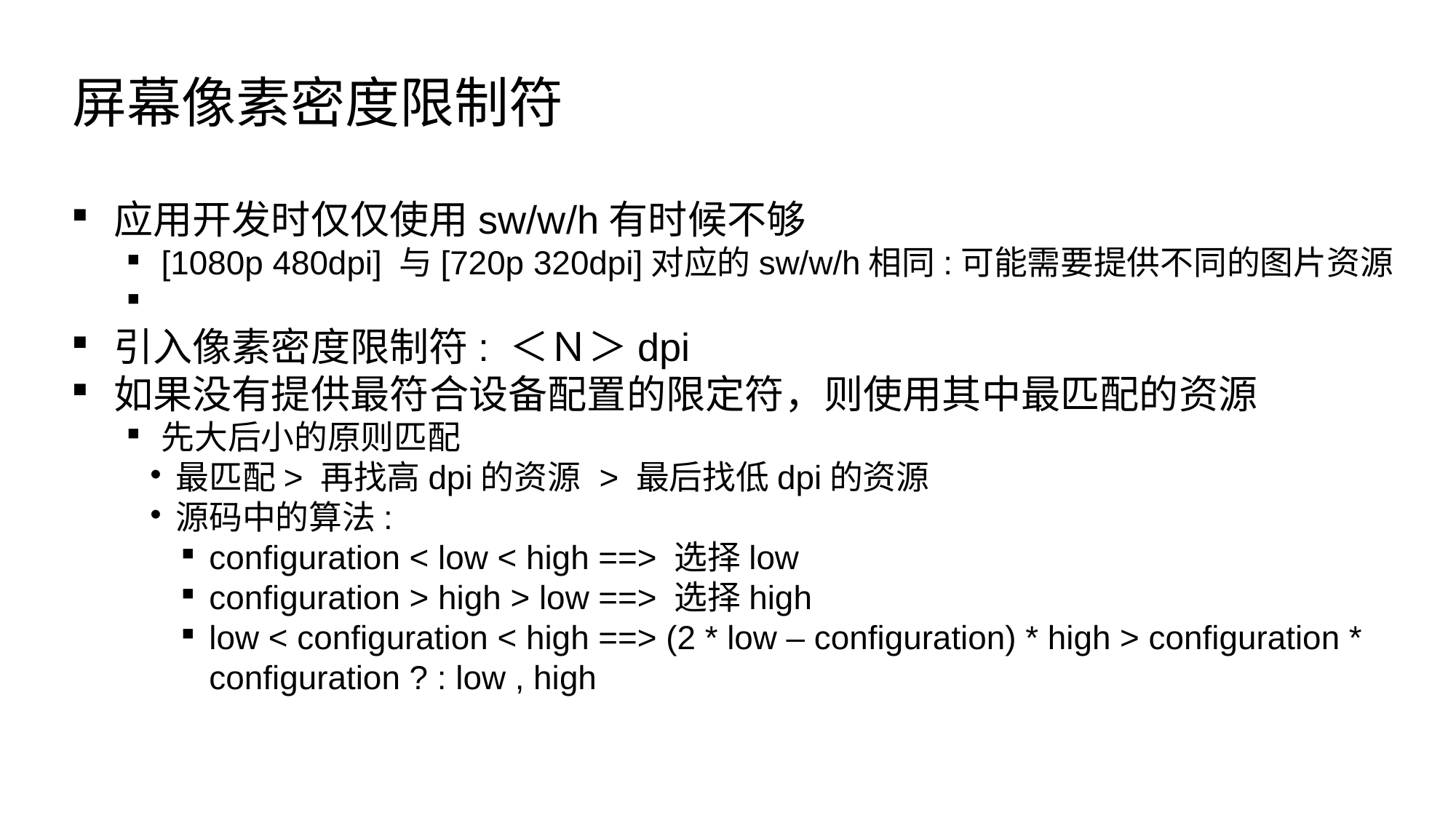

屏幕像素密度限制符
应用开发时仅仅使用sw/w/h有时候不够
[1080p 480dpi] 与[720p 320dpi]对应的sw/w/h相同:可能需要提供不同的图片资源

引入像素密度限制符: ＜Ｎ＞dpi
如果没有提供最符合设备配置的限定符，则使用其中最匹配的资源
先大后小的原则匹配
最匹配> 再找高dpi的资源 > 最后找低dpi的资源
源码中的算法:
configuration < low < high ==> 选择low
configuration > high > low ==> 选择high
low < configuration < high ==> (2 * low – configuration) * high > configuration * configuration ? : low , high